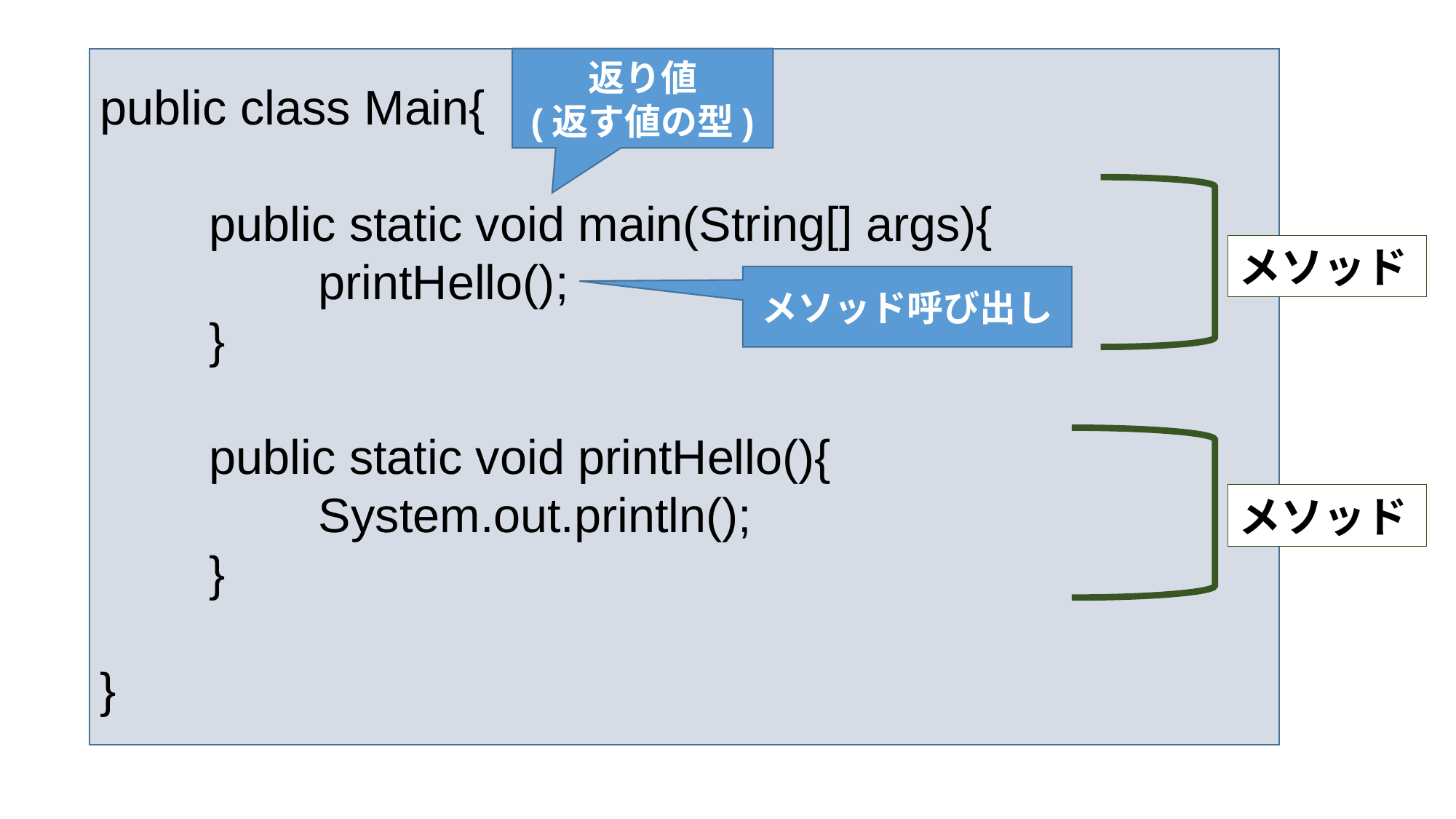

public class Main{

	public static void main(String[] args){
		printHello();
	}
	public static void printHello(){
		System.out.println();
	}

}
返り値
(返す値の型)

メソッド
メソッド呼び出し

メソッド